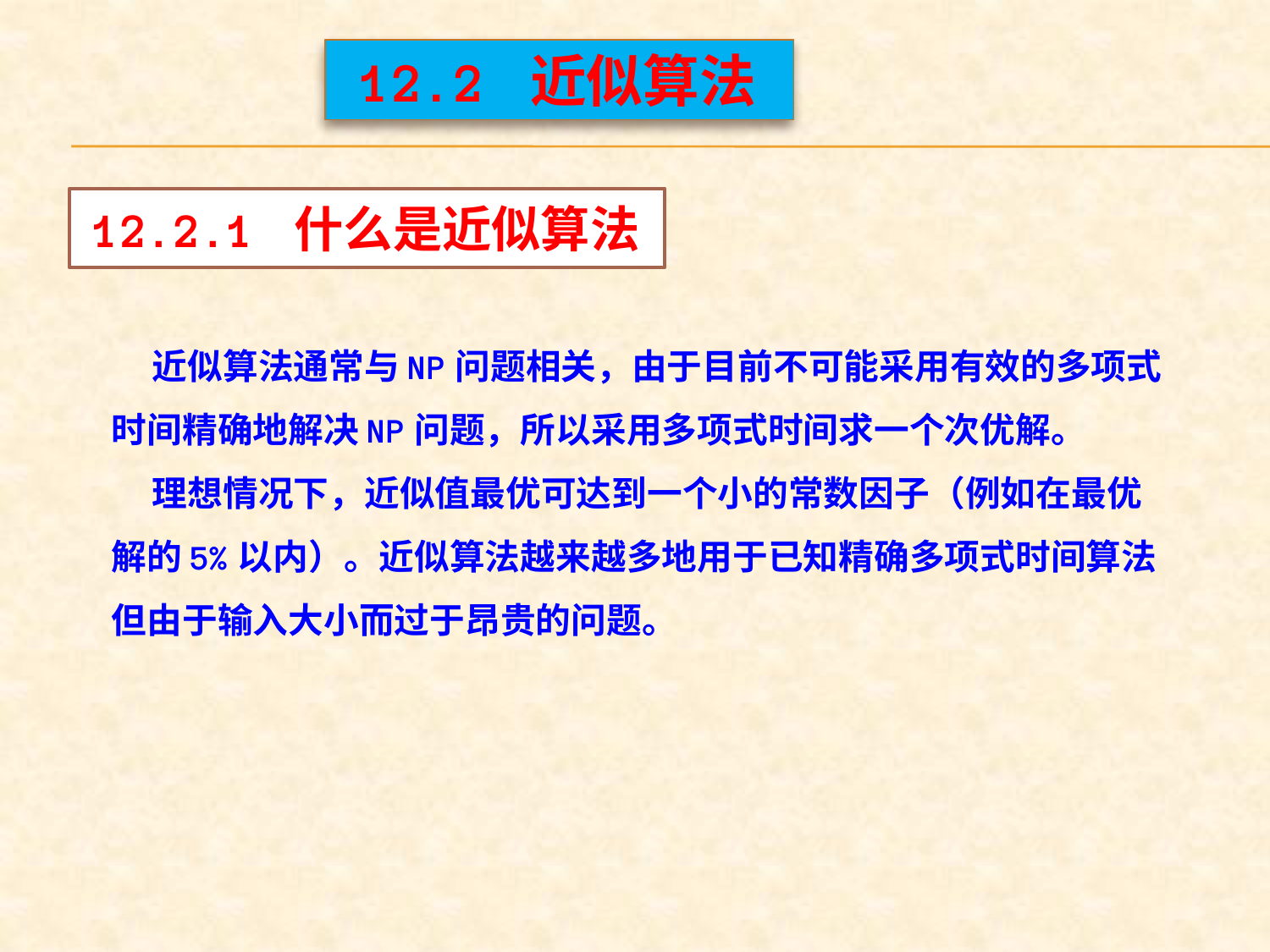

12.2 近似算法
12.2.1 什么是近似算法
    近似算法通常与NP问题相关，由于目前不可能采用有效的多项式时间精确地解决NP问题，所以采用多项式时间求一个次优解。
    理想情况下，近似值最优可达到一个小的常数因子（例如在最优解的5%以内）。近似算法越来越多地用于已知精确多项式时间算法但由于输入大小而过于昂贵的问题。